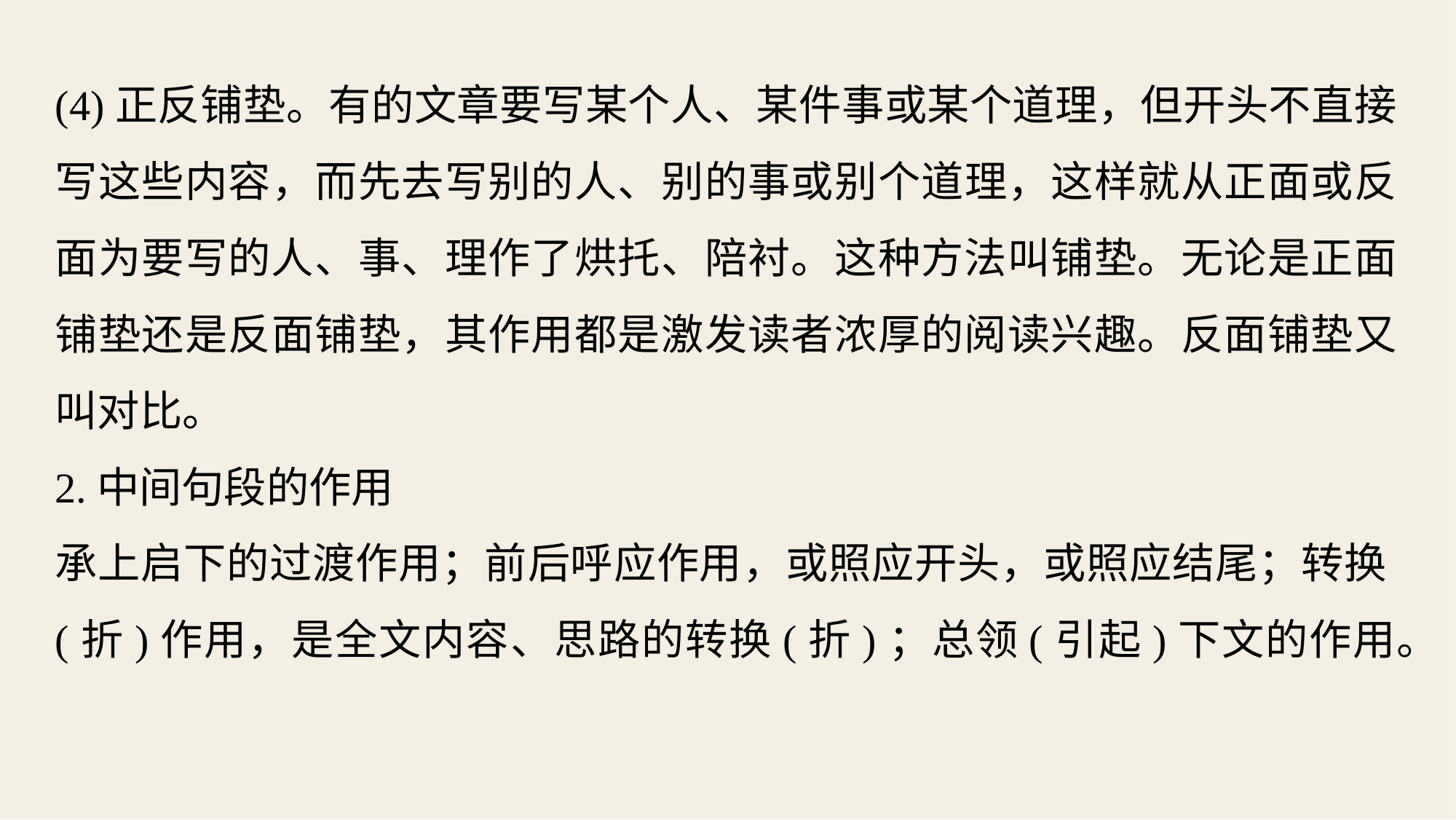

(4)正反铺垫。有的文章要写某个人、某件事或某个道理，但开头不直接写这些内容，而先去写别的人、别的事或别个道理，这样就从正面或反面为要写的人、事、理作了烘托、陪衬。这种方法叫铺垫。无论是正面铺垫还是反面铺垫，其作用都是激发读者浓厚的阅读兴趣。反面铺垫又叫对比。
2.中间句段的作用
承上启下的过渡作用；前后呼应作用，或照应开头，或照应结尾；转换(折)作用，是全文内容、思路的转换(折)；总领(引起)下文的作用。